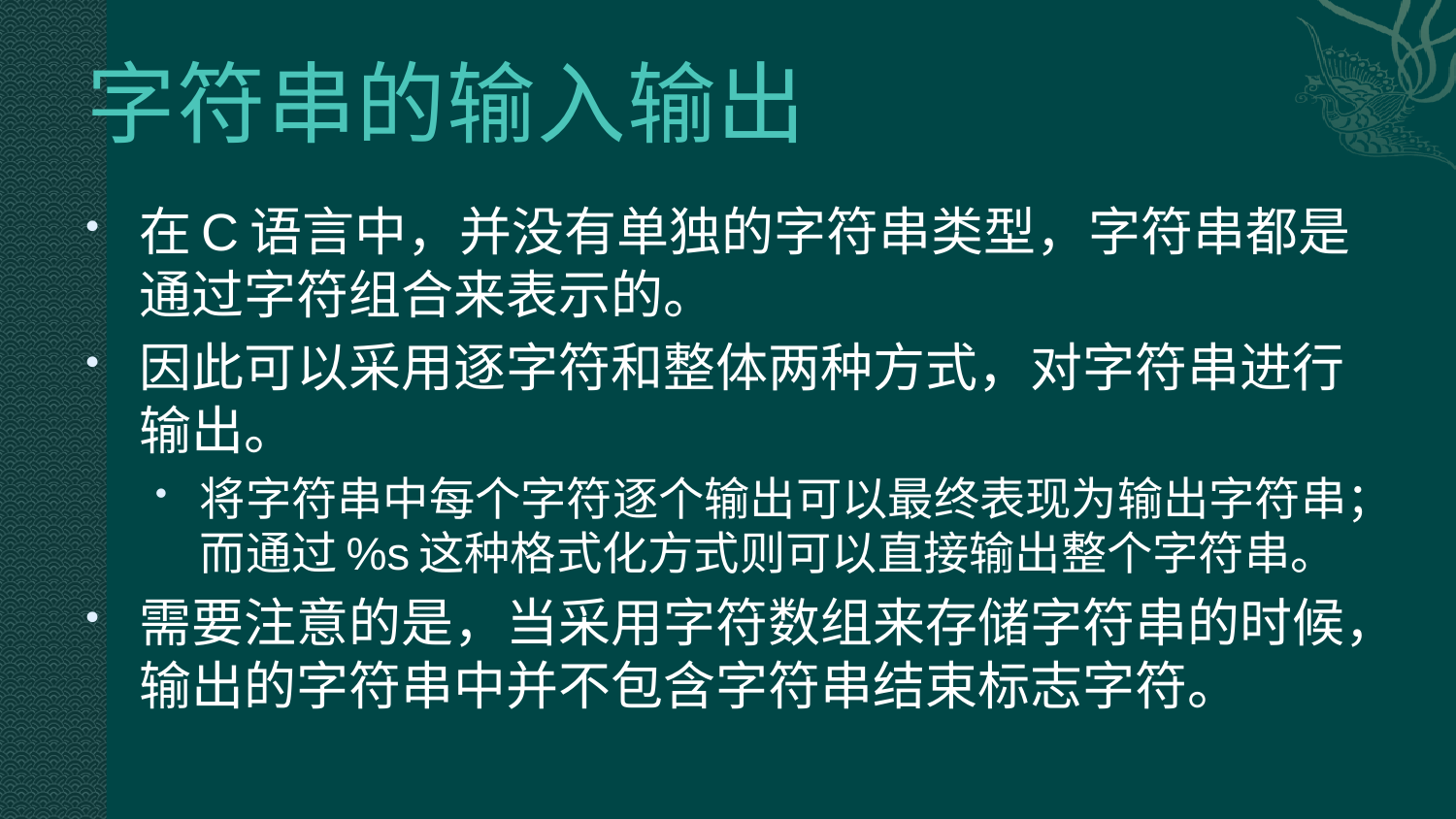

# 字符串的输入输出
在C语言中，并没有单独的字符串类型，字符串都是通过字符组合来表示的。
因此可以采用逐字符和整体两种方式，对字符串进行输出。
将字符串中每个字符逐个输出可以最终表现为输出字符串；而通过%s这种格式化方式则可以直接输出整个字符串。
需要注意的是，当采用字符数组来存储字符串的时候，输出的字符串中并不包含字符串结束标志字符。